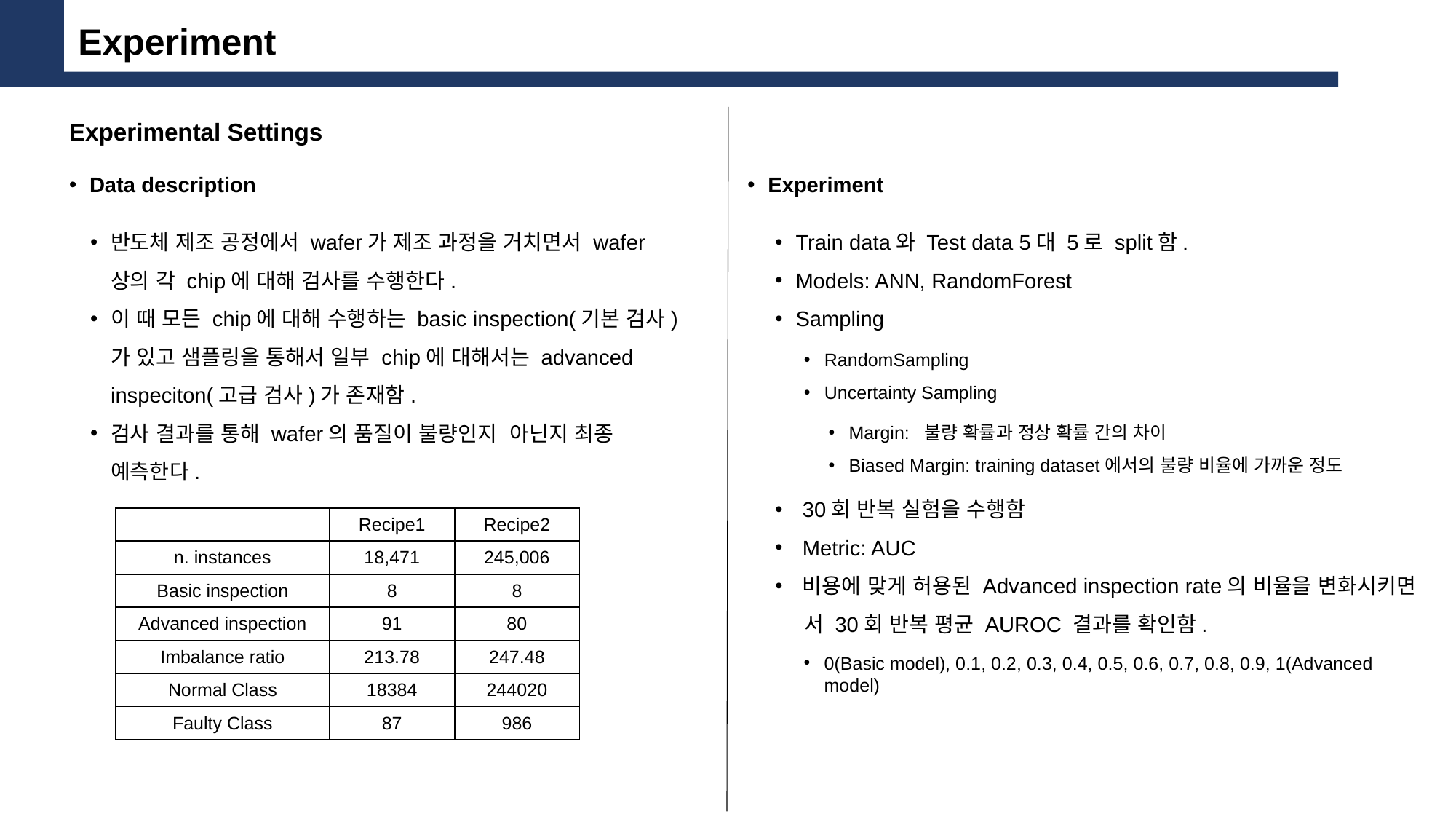

Experiment

Experimental Settings
Data description
Experiment
반도체 제조 공정에서 wafer가 제조 과정을 거치면서 wafer 상의 각 chip에 대해 검사를 수행한다.
이 때 모든 chip에 대해 수행하는 basic inspection(기본 검사)가 있고 샘플링을 통해서 일부 chip에 대해서는 advanced inspeciton(고급 검사)가 존재함.
검사 결과를 통해 wafer의 품질이 불량인지  아닌지 최종 예측한다.

Train data와 Test data 5대 5로 split함.
Models: ANN, RandomForest
Sampling

30회 반복 실험을 수행함
Metric: AUC
비용에 맞게 허용된 Advanced inspection rate의 비율을 변화시키면
    서 30회 반복 평균 AUROC 결과를 확인함.
RandomSampling
Uncertainty Sampling
Margin:  불량 확률과 정상 확률 간의 차이
Biased Margin: training dataset에서의 불량 비율에 가까운 정도
|  | Recipe1 | Recipe2 |
| --- | --- | --- |
| n. instances | 18,471 | 245,006 |
| Basic inspection | 8 | 8 |
| Advanced inspection | 91 | 80 |
| Imbalance ratio | 213.78 | 247.48 |
| Normal Class | 18384 | 244020 |
| Faulty Class | 87 | 986 |
0(Basic model), 0.1, 0.2, 0.3, 0.4, 0.5, 0.6, 0.7, 0.8, 0.9, 1(Advanced model)